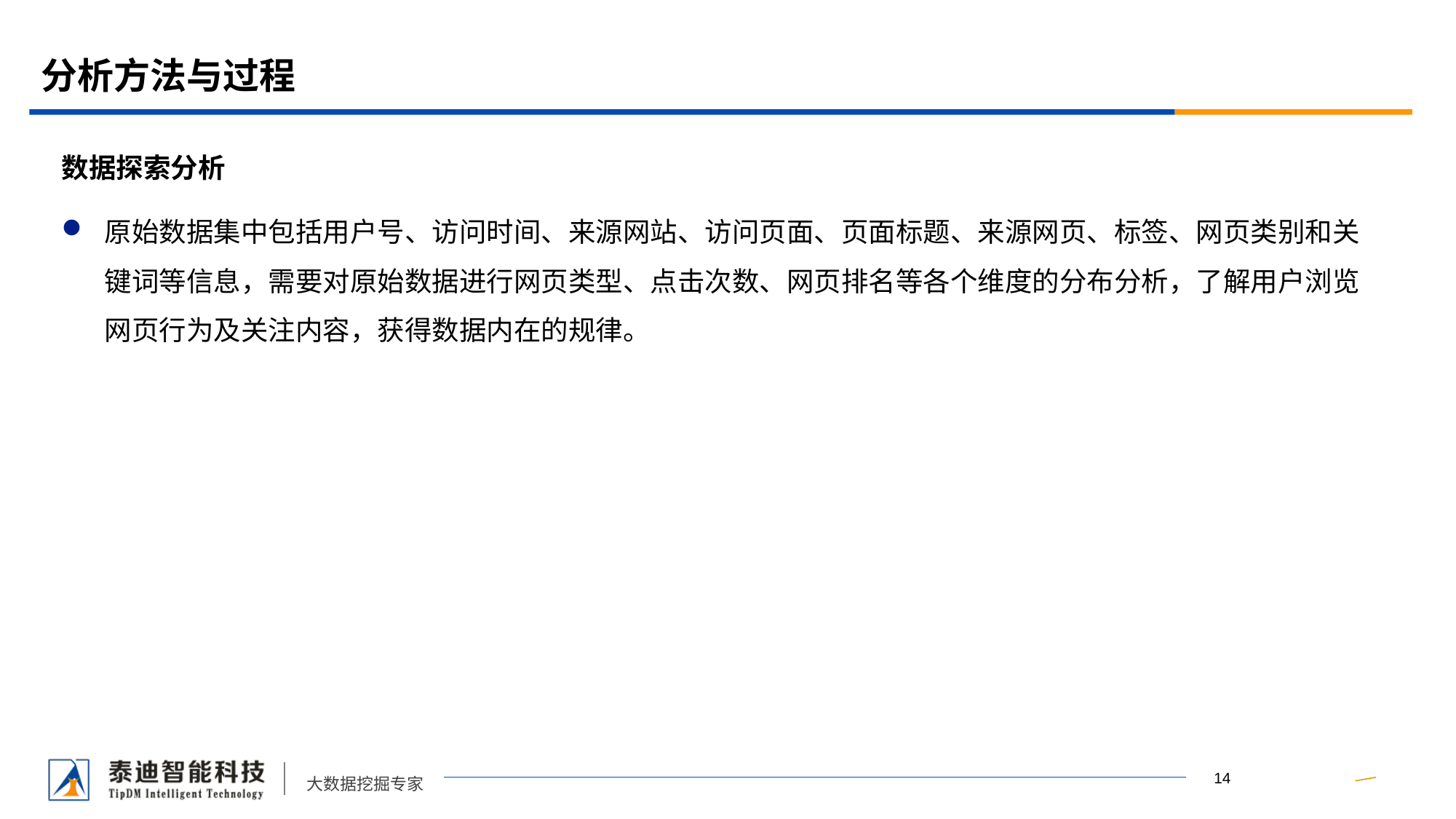

# 分析方法与过程
数据探索分析
原始数据集中包括用户号、访问时间、来源网站、访问页面、页面标题、来源网页、标签、网页类别和关键词等信息，需要对原始数据进行网页类型、点击次数、网页排名等各个维度的分布分析，了解用户浏览网页行为及关注内容，获得数据内在的规律。